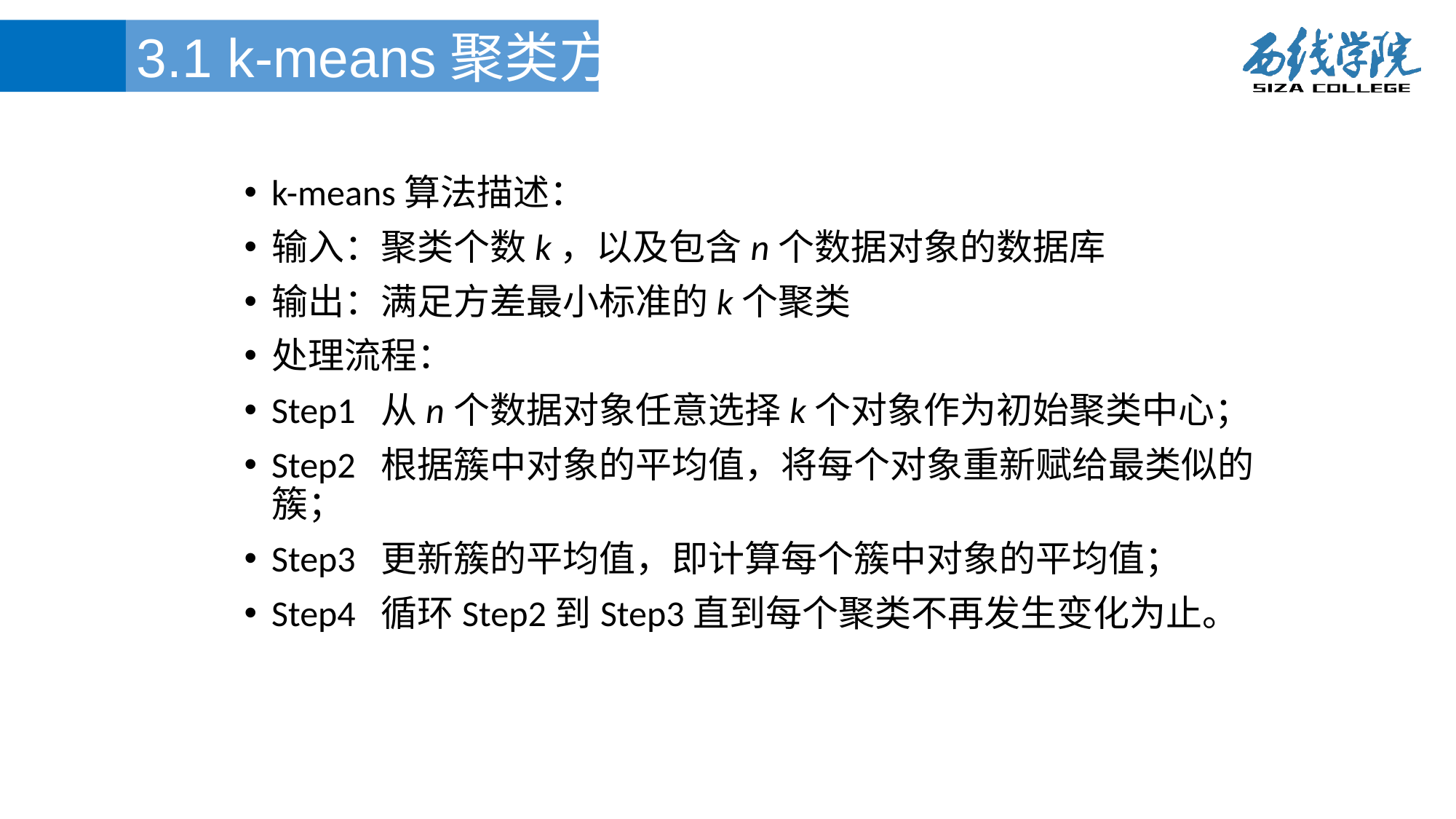

3.1 k-means聚类方法

k-means算法描述：
输入：聚类个数k，以及包含n个数据对象的数据库
输出：满足方差最小标准的k个聚类
处理流程：
Step1  从n个数据对象任意选择k个对象作为初始聚类中心；
Step2  根据簇中对象的平均值，将每个对象重新赋给最类似的簇；
Step3  更新簇的平均值，即计算每个簇中对象的平均值；
Step4  循环Step2到Step3直到每个聚类不再发生变化为止。